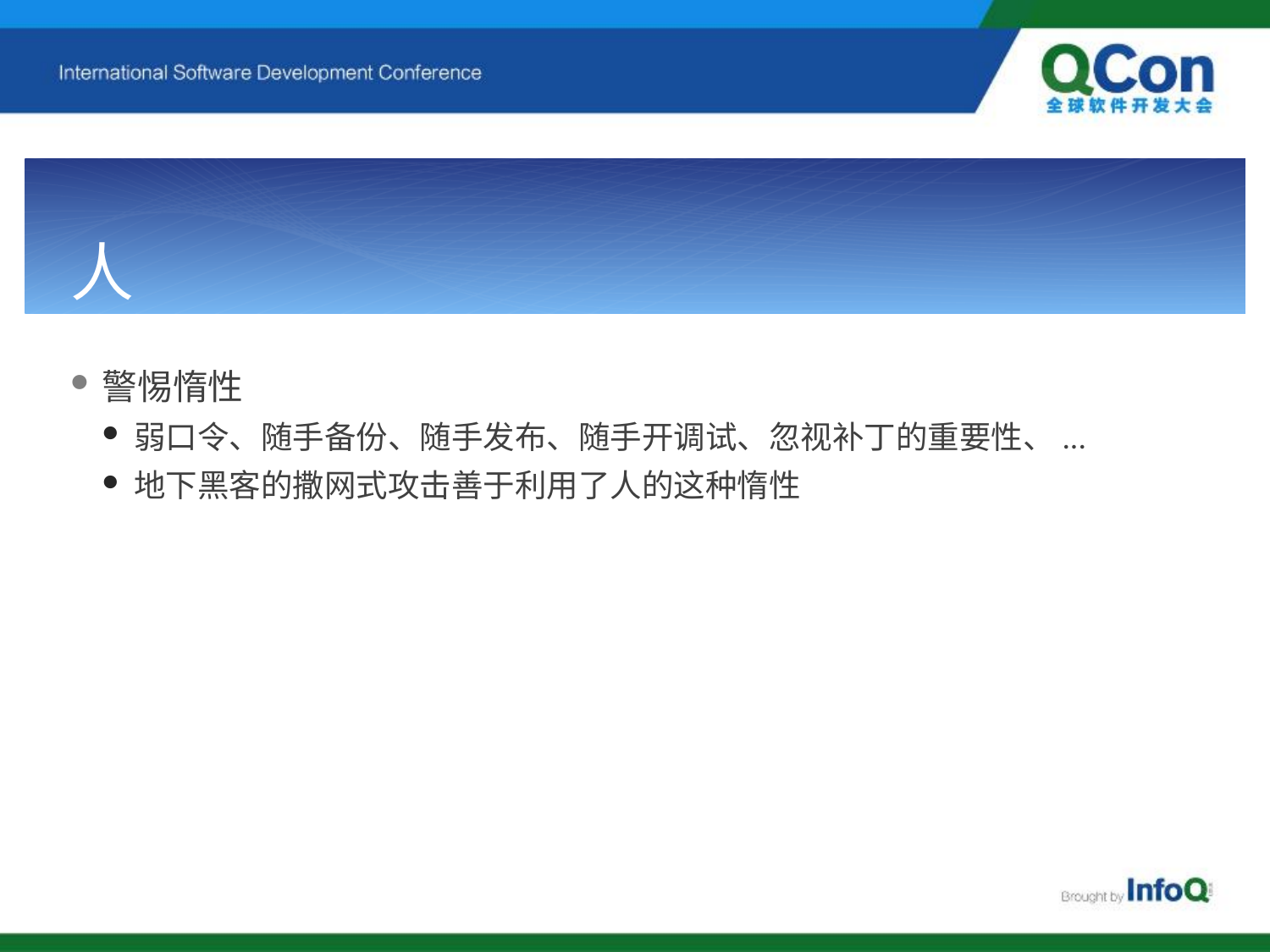

# 人
警惕惰性
弱口令、随手备份、随手发布、随手开调试、忽视补丁的重要性、...
地下黑客的撒网式攻击善于利用了人的这种惰性